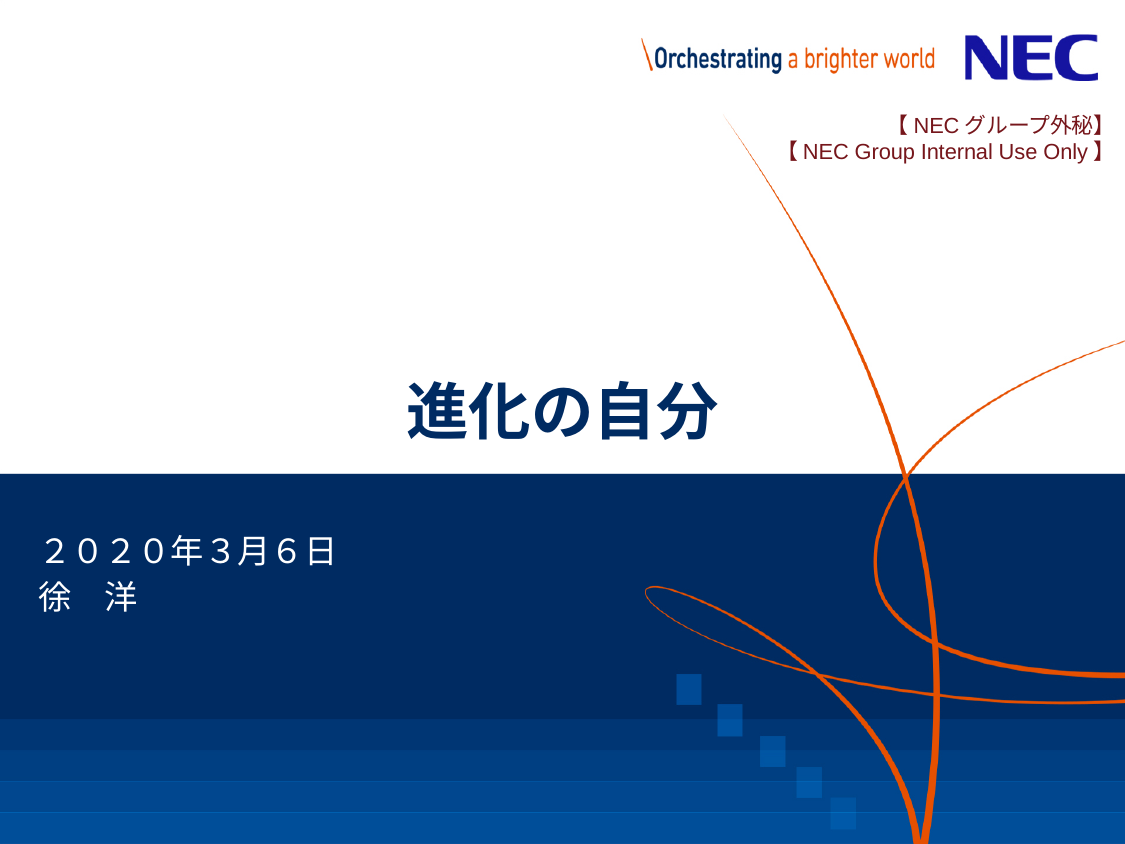

【NECグループ外秘】
【NEC Group Internal Use Only】
# 進化の自分

２０２０年３月６日
徐　洋